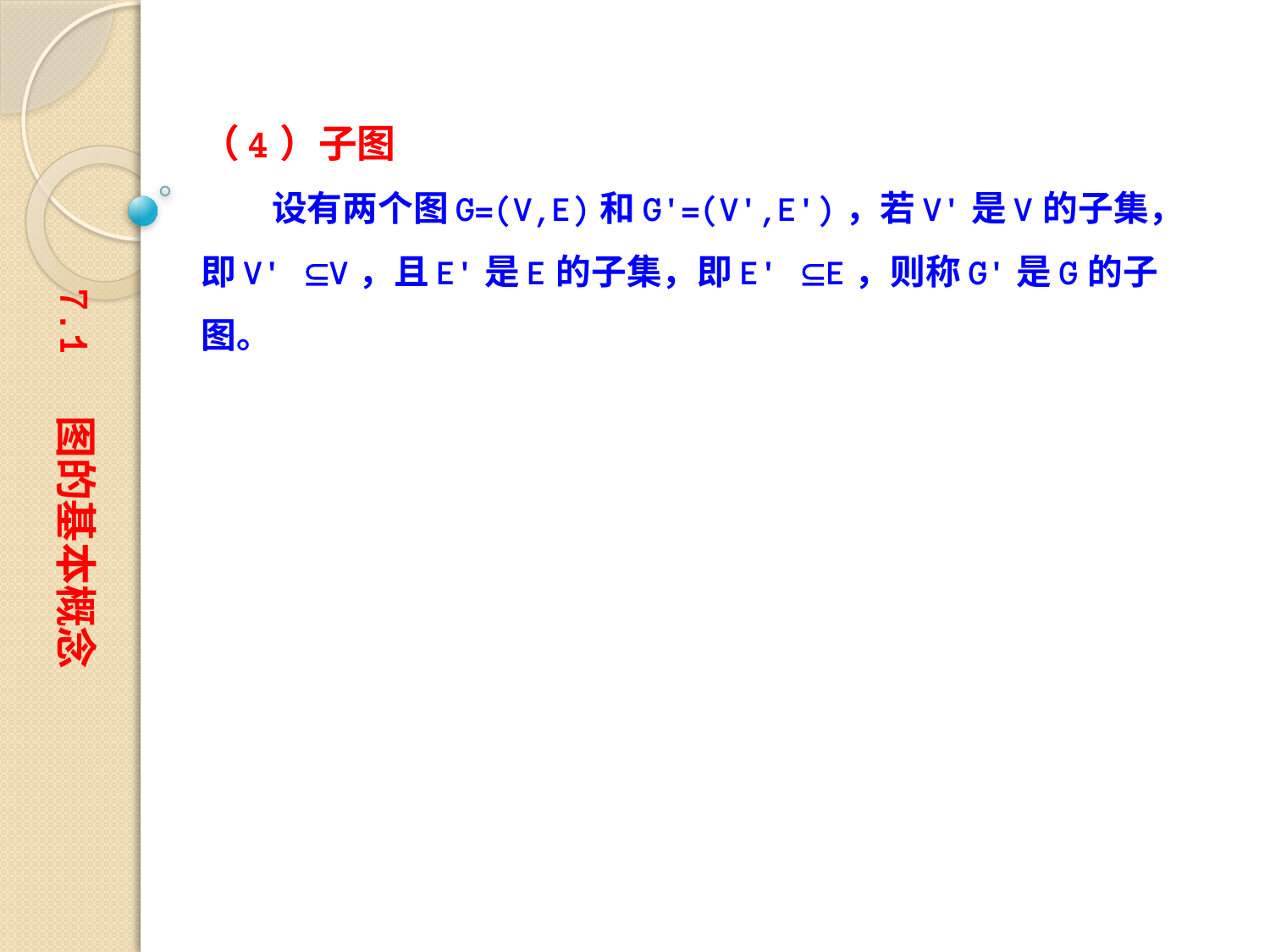

（4）子图
　　设有两个图G=(V,E)和G'=(V',E')，若V'是V的子集，即V' ⊆V，且E'是E的子集，即E' ⊆E，则称G'是G的子图。
7.1  图的基本概念